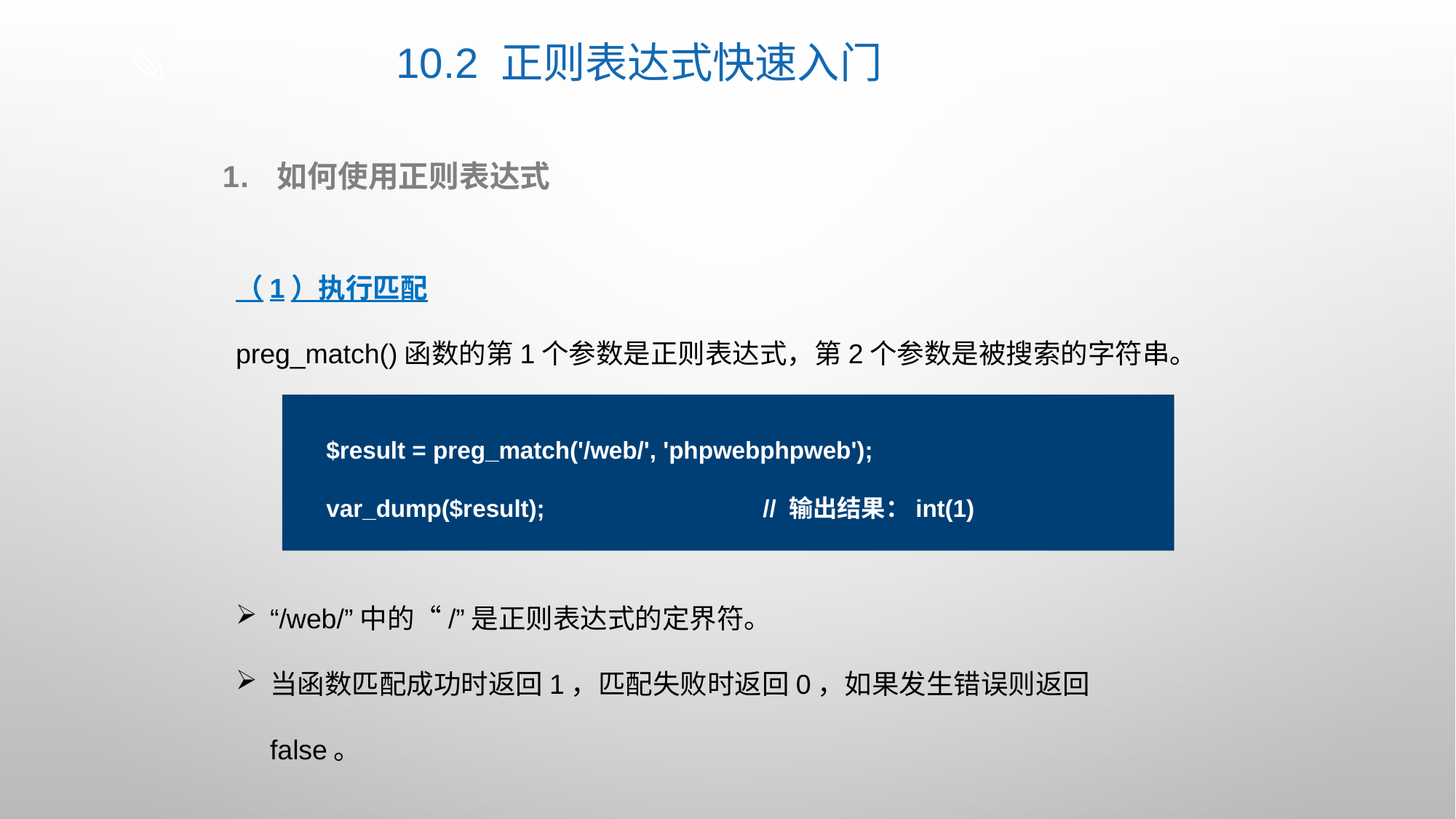

# 10.2 正则表达式快速入门
如何使用正则表达式
（1）执行匹配
preg_match()函数的第1个参数是正则表达式，第2个参数是被搜索的字符串。

$result = preg_match('/web/', 'phpwebphpweb');
var_dump($result);		// 输出结果：int(1)
“/web/”中的“/”是正则表达式的定界符。
当函数匹配成功时返回1，匹配失败时返回0，如果发生错误则返回false。